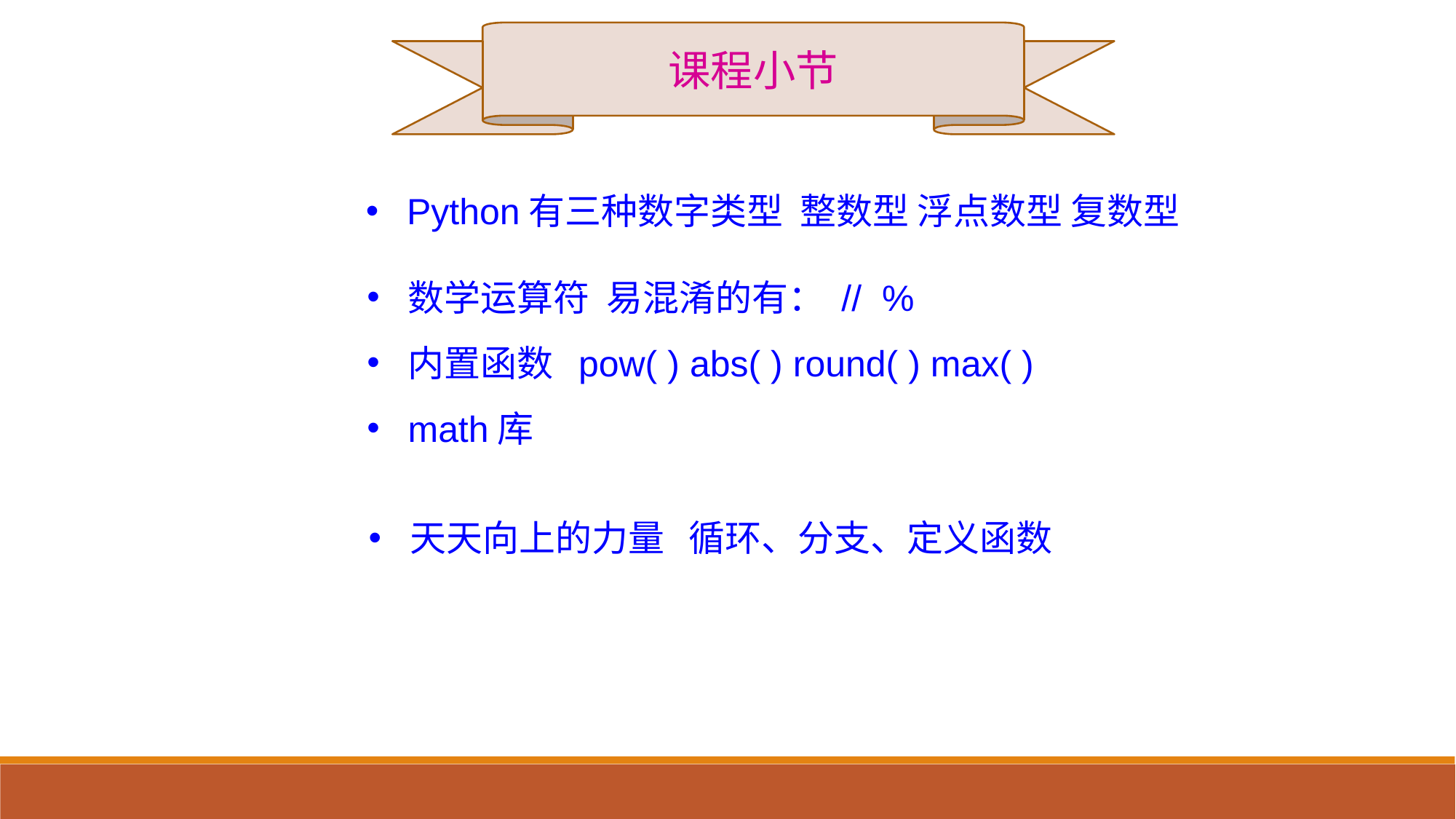

课程小节
Python有三种数字类型  整数型 浮点数型 复数型
数学运算符  易混淆的有： //  %
内置函数  pow( ) abs( ) round( ) max( )
math库
天天向上的力量   循环、分支、定义函数